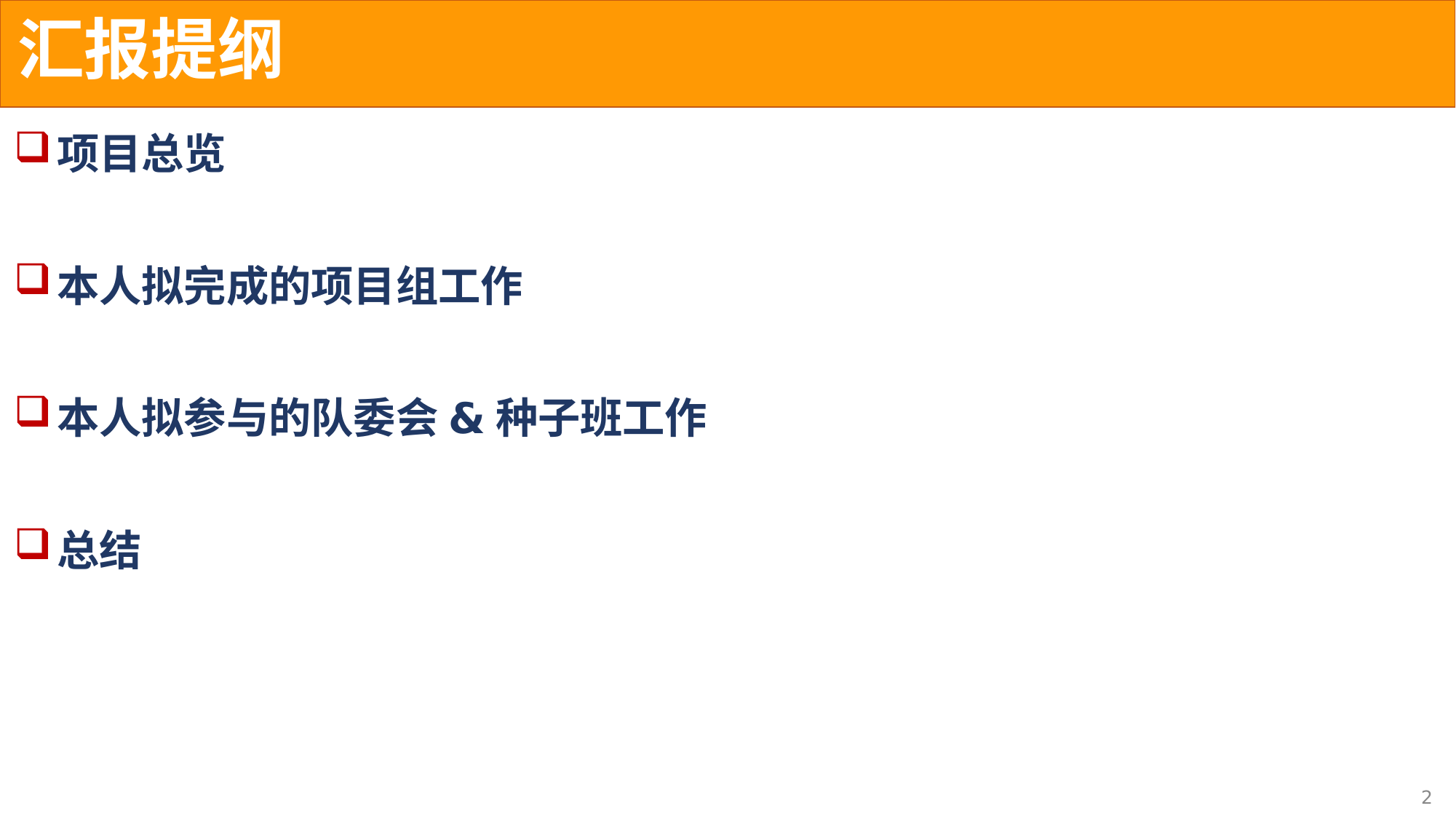

# 汇报提纲
项目总览

本人拟完成的项目组工作

本人拟参与的队委会&种子班工作

总结
2